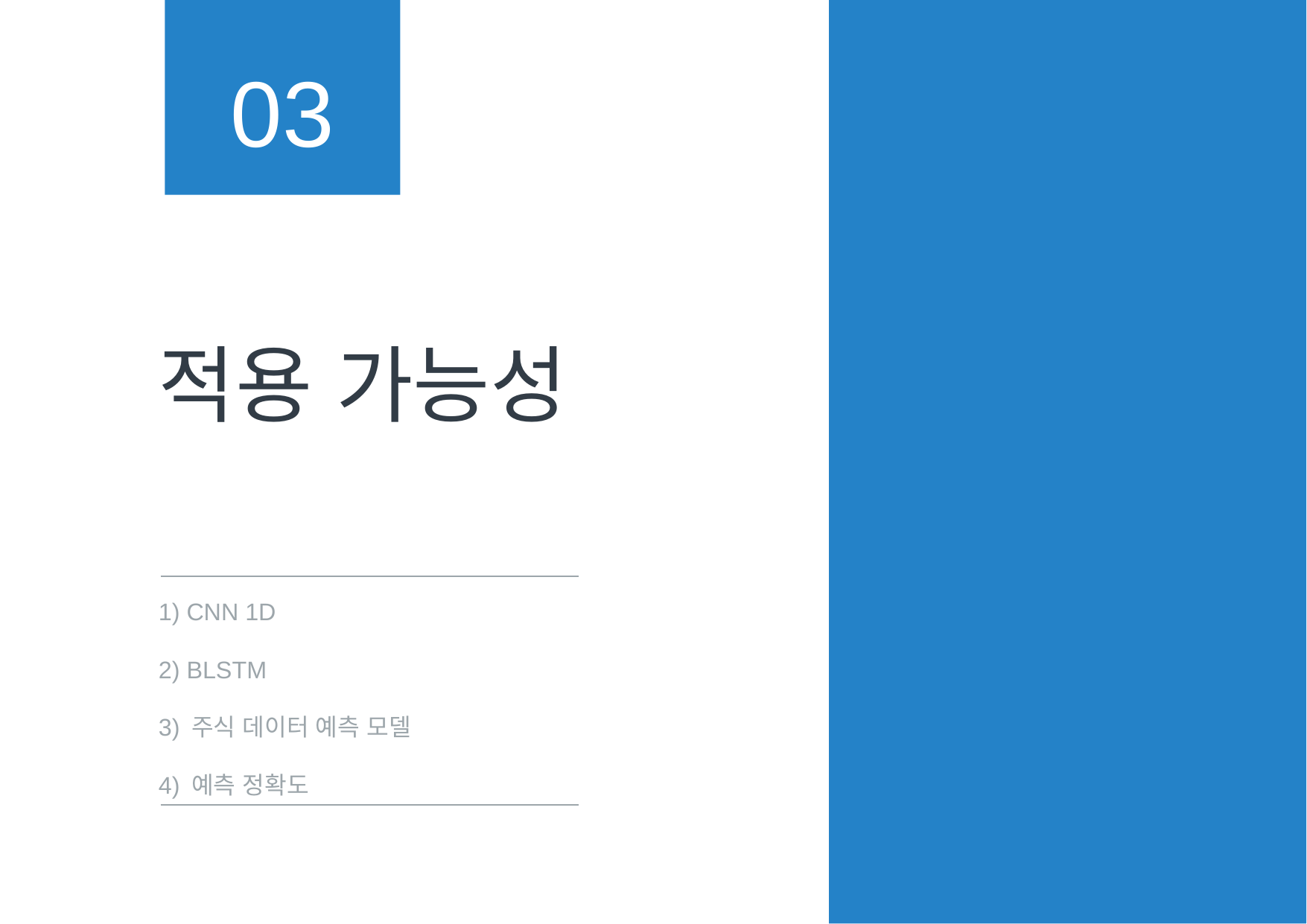

03
# 적용 가능성
1) CNN 1D
2) BLSTM
3) 주식 데이터 예측 모델
4) 예측 정확도